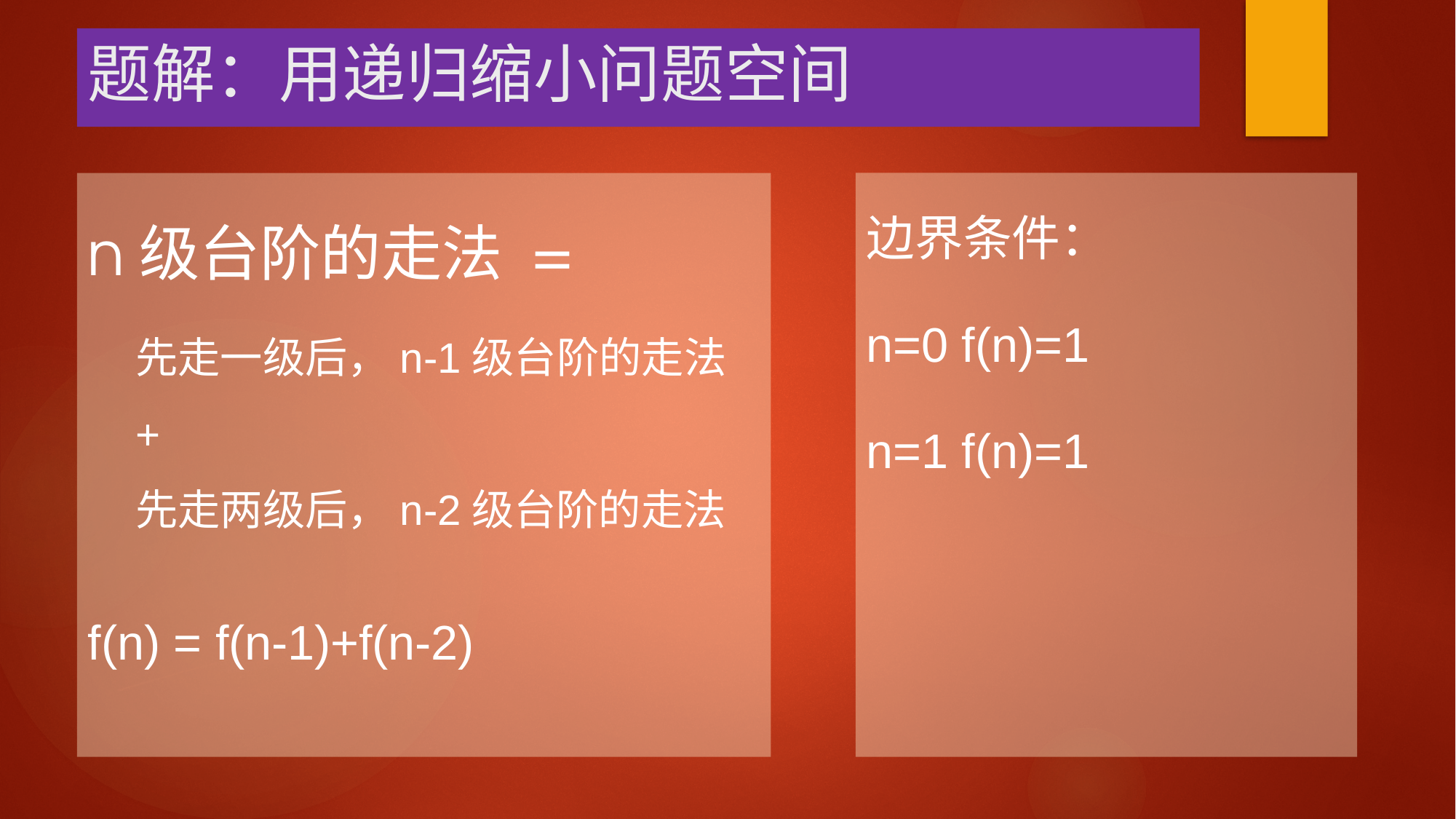

# 题解：用递归缩小问题空间
n级台阶的走法 =
先走一级后，n-1级台阶的走法 +
先走两级后，n-2级台阶的走法
f(n) = f(n-1)+f(n-2)
边界条件：
n=0 f(n)=1
n=1 f(n)=1